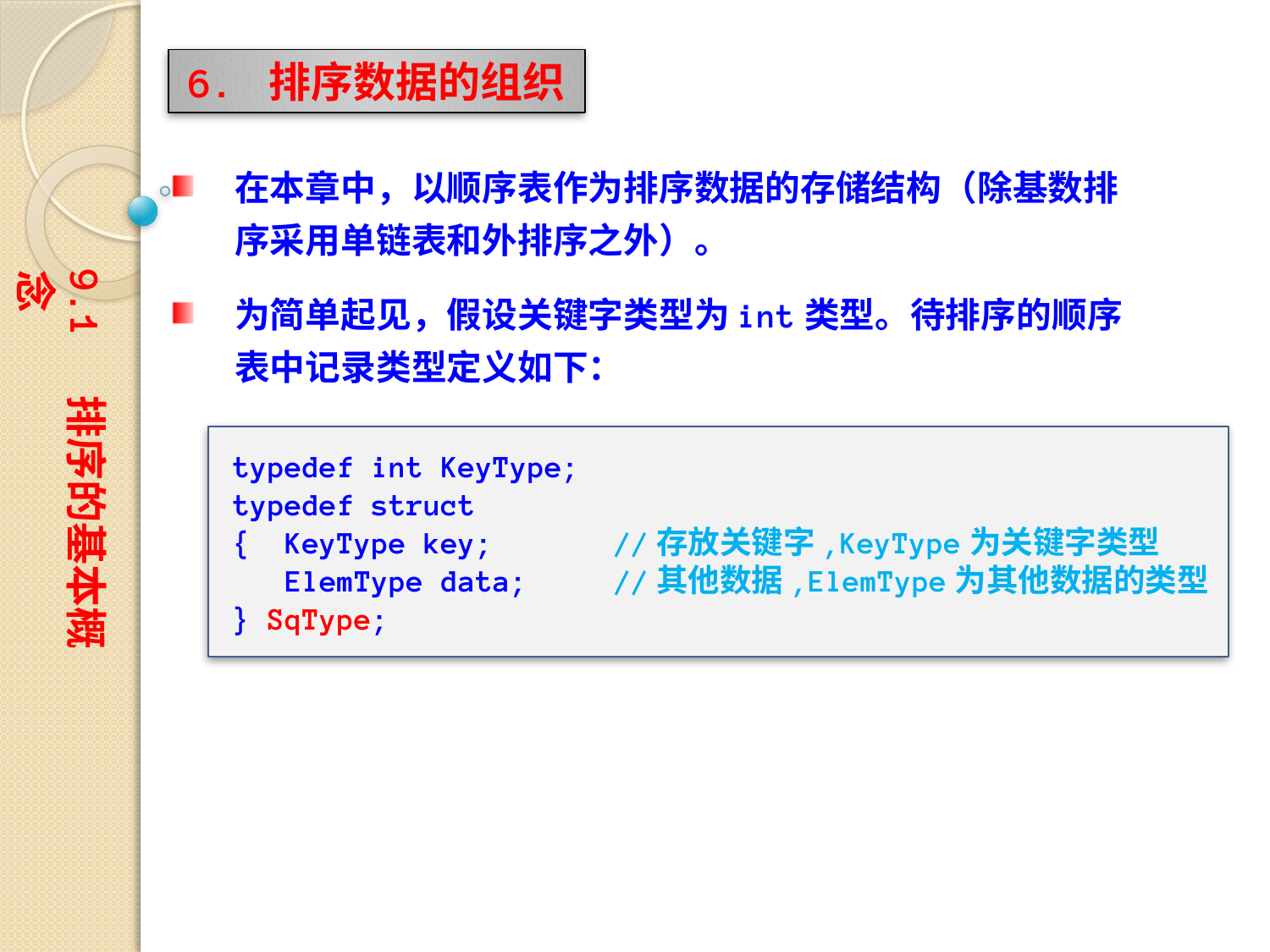

6. 排序数据的组织
在本章中，以顺序表作为排序数据的存储结构（除基数排序采用单链表和外排序之外）。
为简单起见，假设关键字类型为int类型。待排序的顺序表中记录类型定义如下：
9.1  排序的基本概念
typedef int KeyType;
typedef struct
{  KeyType key;	//存放关键字,KeyType为关键字类型
   ElemType data;	//其他数据,ElemType为其他数据的类型
} SqType;